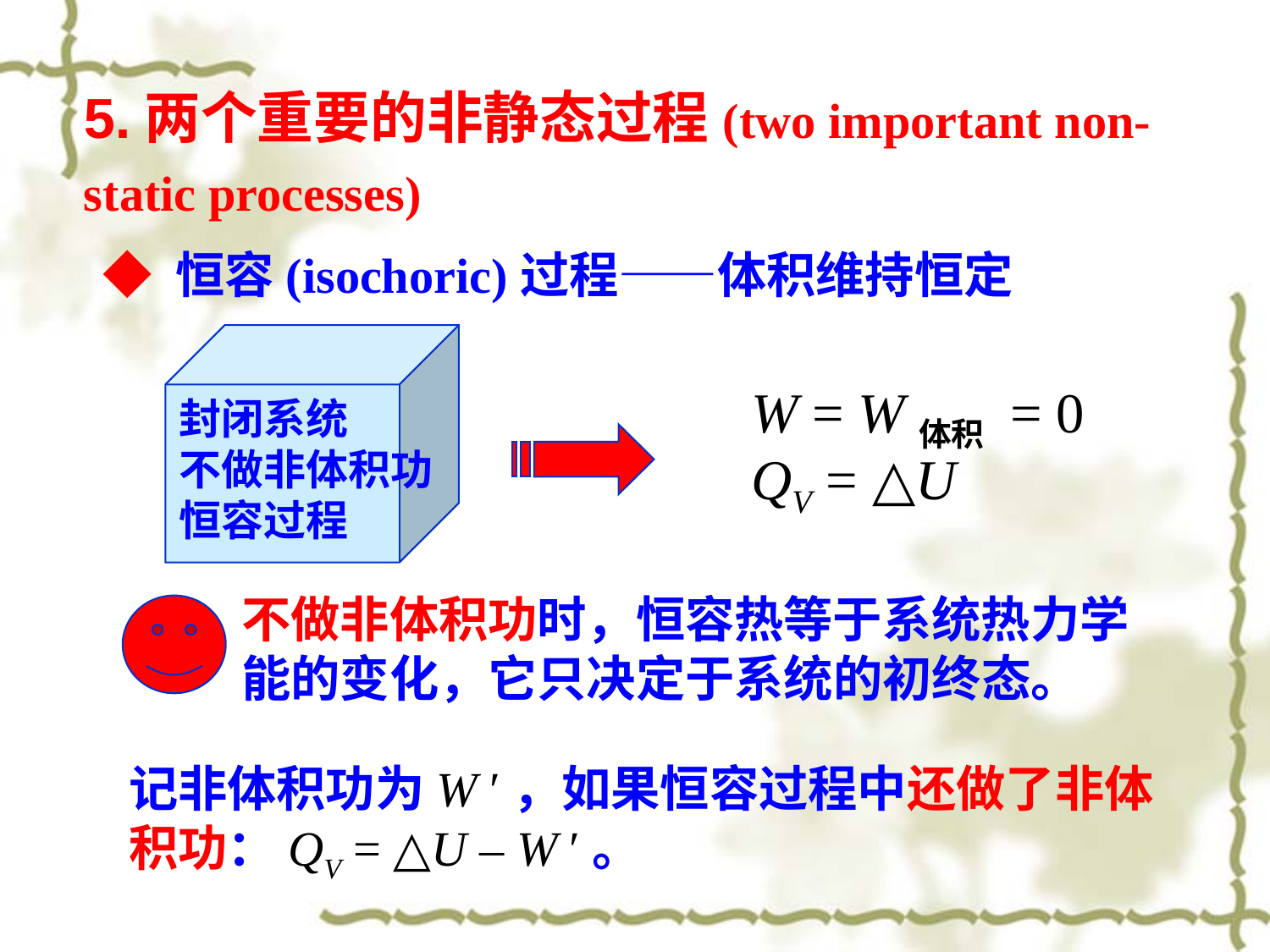

5.两个重要的非静态过程(two important non-static processes)
◆ 恒容(isochoric)过程——体积维持恒定

封闭系统
不做非体积功
恒容过程
W = W体积 = 0

QV = △U
不做非体积功时，恒容热等于系统热力学能的变化，它只决定于系统的初终态。

记非体积功为W ′，如果恒容过程中还做了非体积功：QV = △U – W ′。